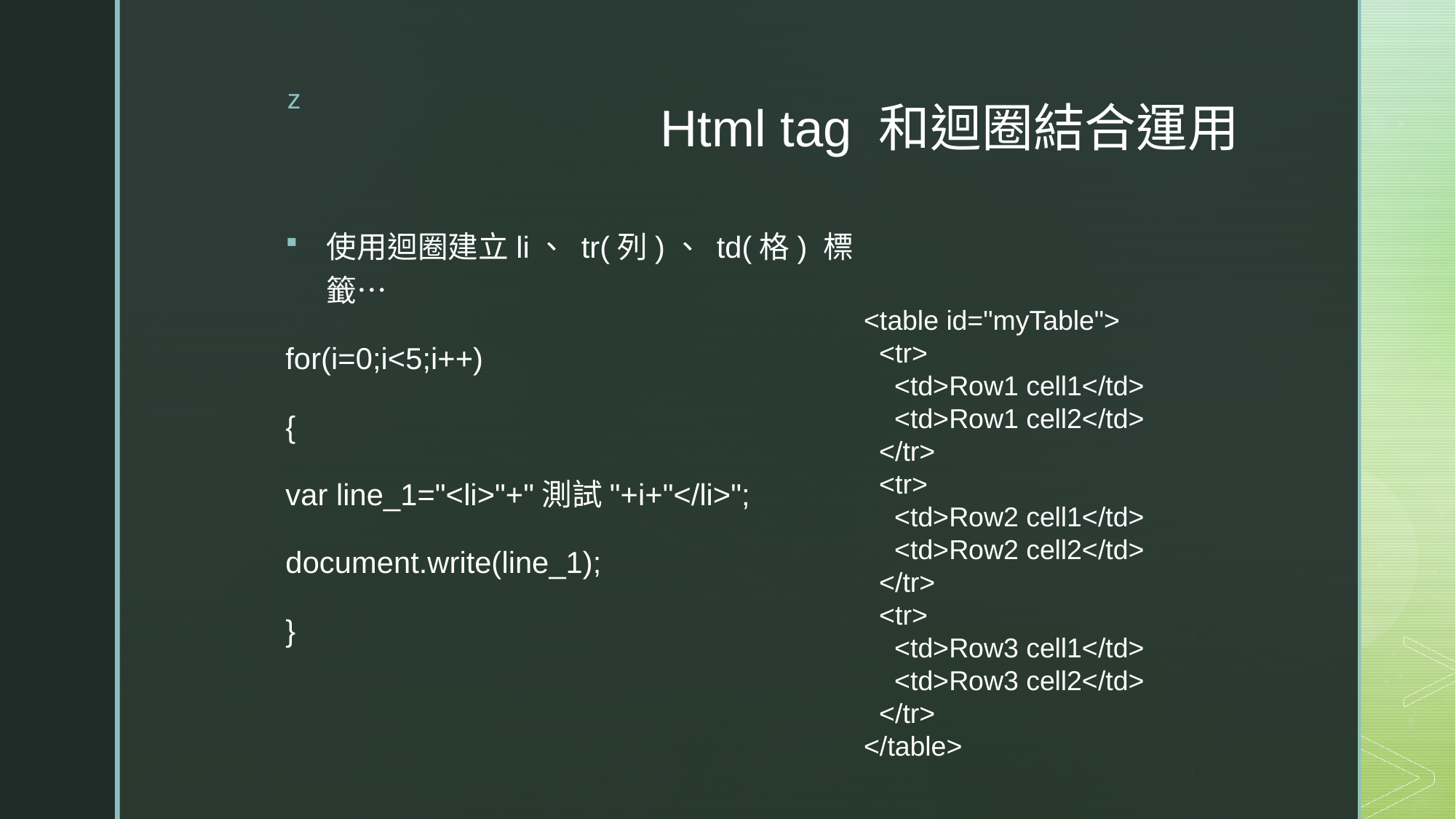

# Html tag 和迴圈結合運用
使用迴圈建立li、 tr(列)、 td(格) 標籤…
for(i=0;i<5;i++)
{
var line_1="<li>"+"測試"+i+"</li>";
document.write(line_1);
}

<table id="myTable">
  <tr>
    <td>Row1 cell1</td>
    <td>Row1 cell2</td>
  </tr>
  <tr>
    <td>Row2 cell1</td>
    <td>Row2 cell2</td>
  </tr>
  <tr>
    <td>Row3 cell1</td>
    <td>Row3 cell2</td>
  </tr>
</table>